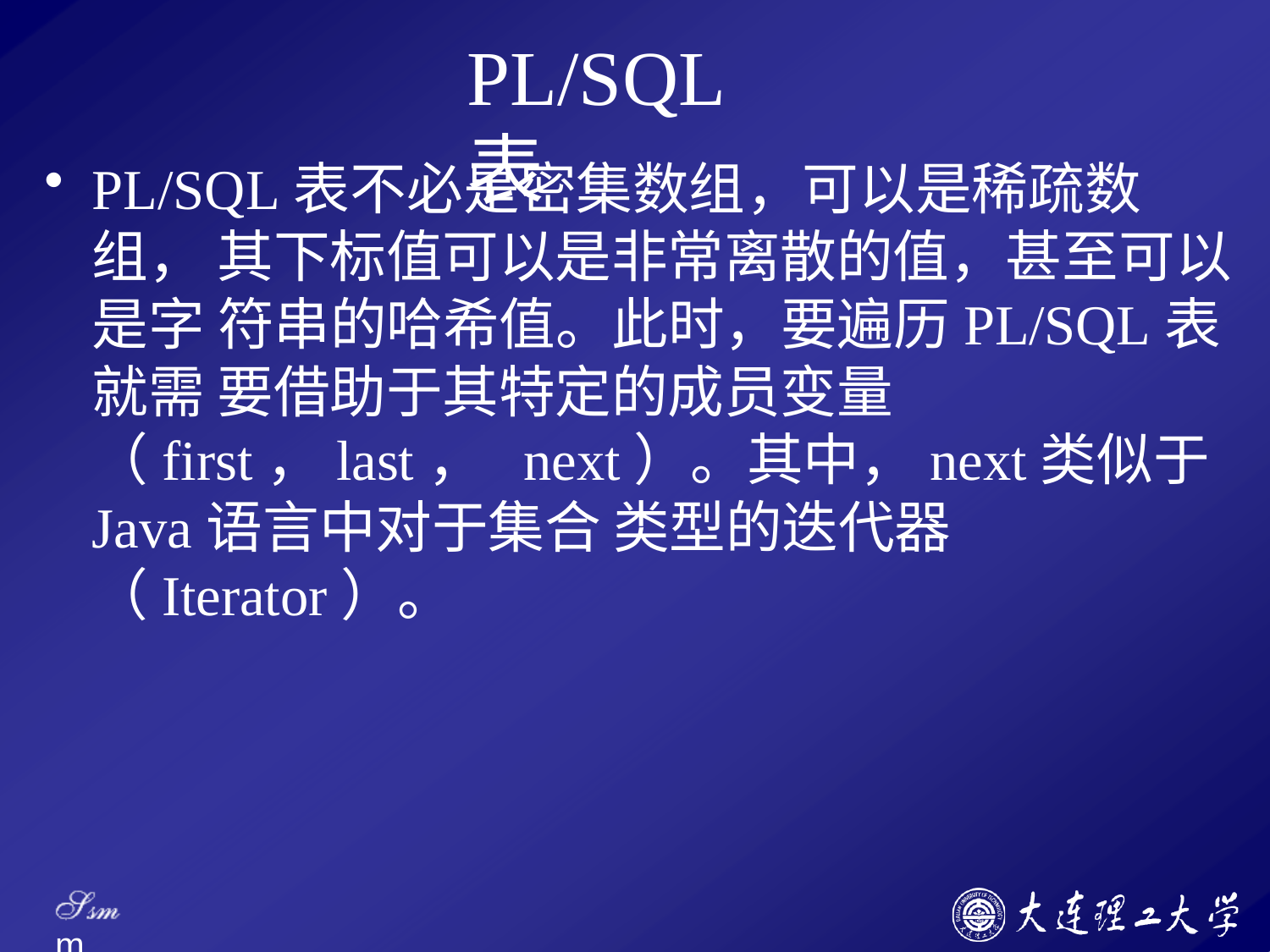

# PL/SQL表
PL/SQL表不必是密集数组，可以是稀疏数组， 其下标值可以是非常离散的值，甚至可以是字 符串的哈希值。此时，要遍历PL/SQL表就需 要借助于其特定的成员变量（first，last，  next）。其中，next类似于Java语言中对于集合 类型的迭代器（Iterator）。

Ssm